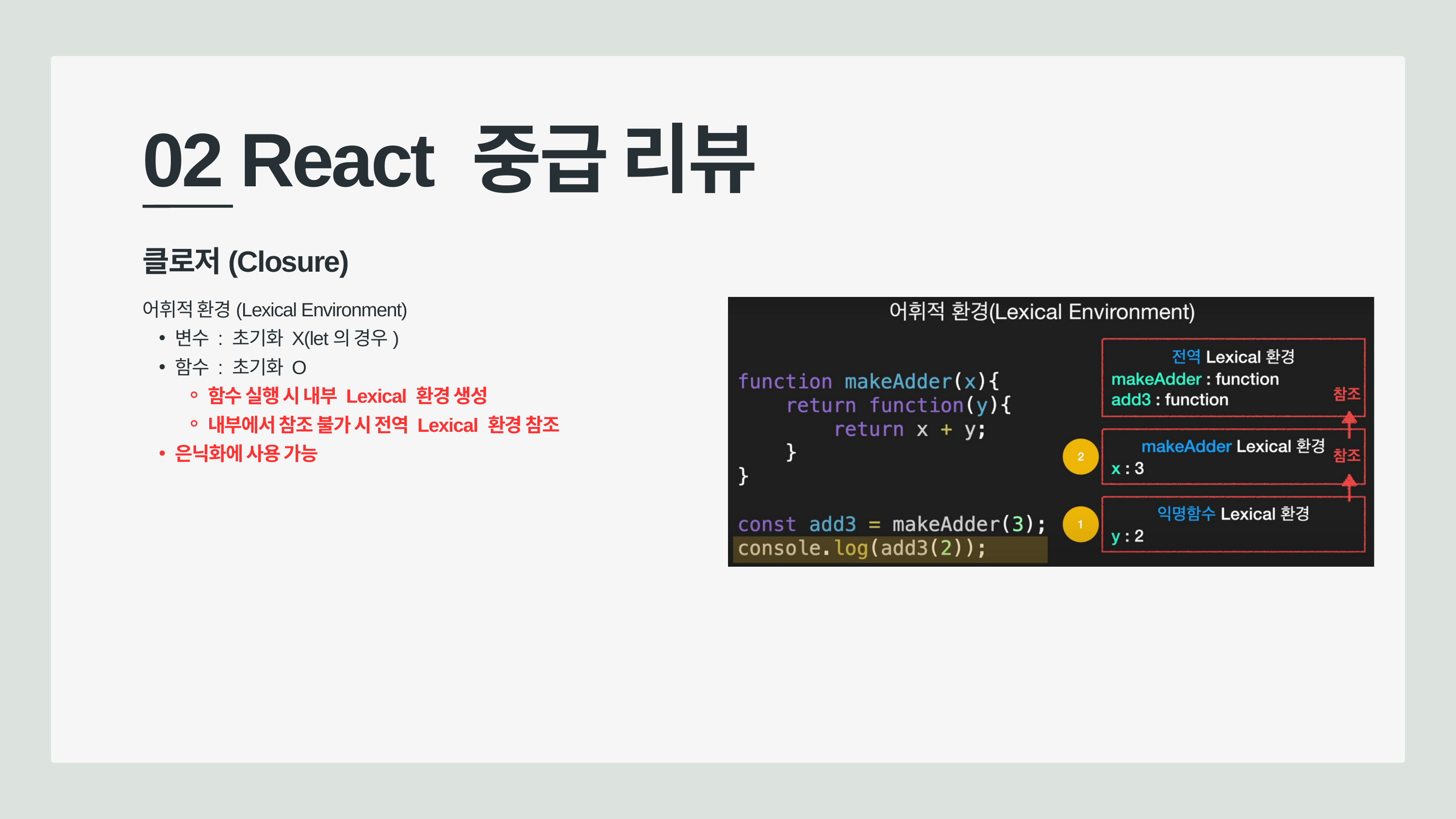

02 React 중급 리뷰

클로저(Closure)
어휘적 환경(Lexical Environment)
변수 : 초기화 X(let의 경우)
함수 : 초기화 O
함수 실행 시 내부 Lexical 환경 생성
내부에서 참조 불가 시 전역 Lexical 환경 참조
은닉화에 사용 가능